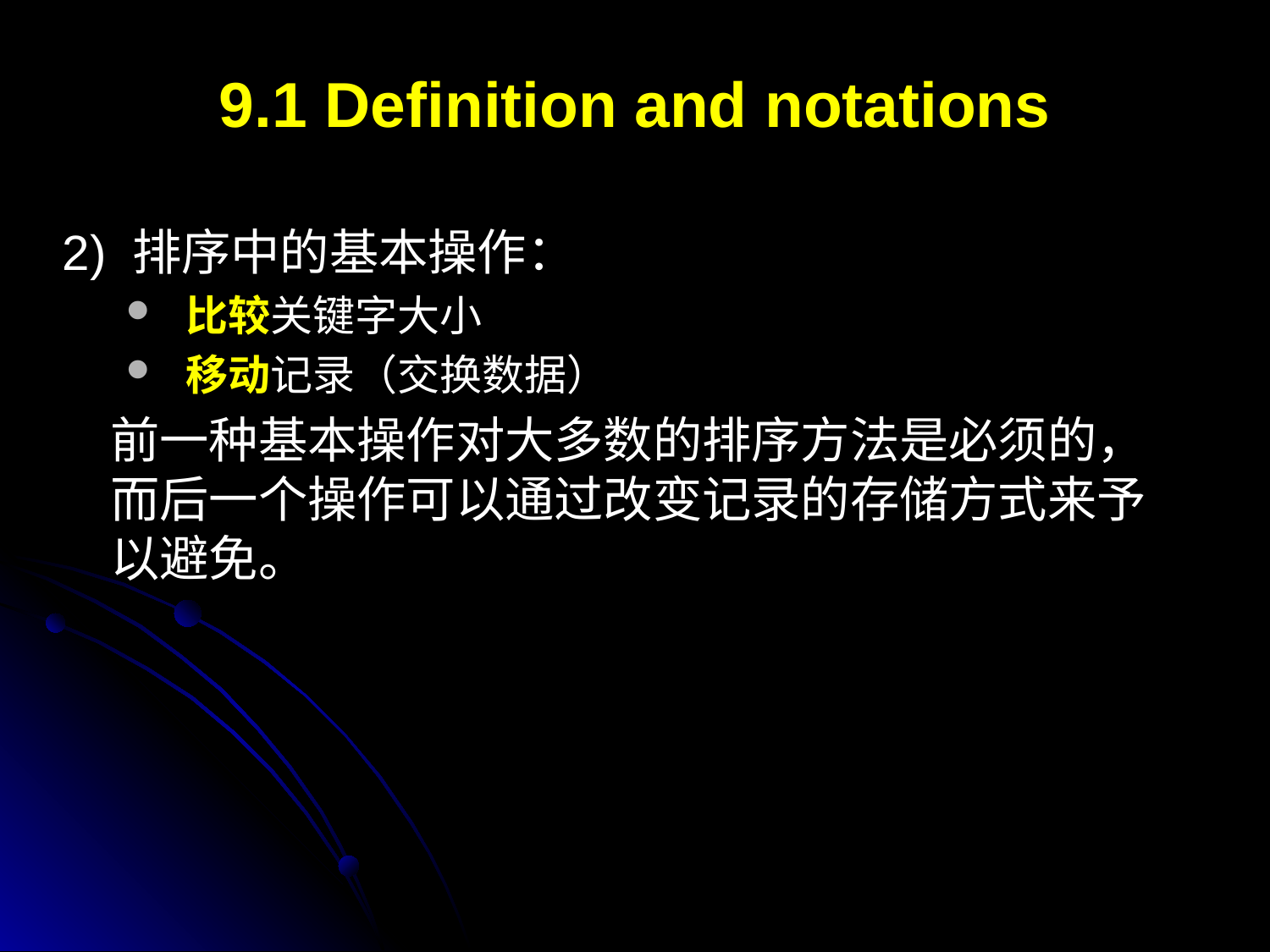

9.1 Definition and notations
2) 排序中的基本操作：
 比较关键字大小
 移动记录（交换数据）
	前一种基本操作对大多数的排序方法是必须的，而后一个操作可以通过改变记录的存储方式来予以避免。